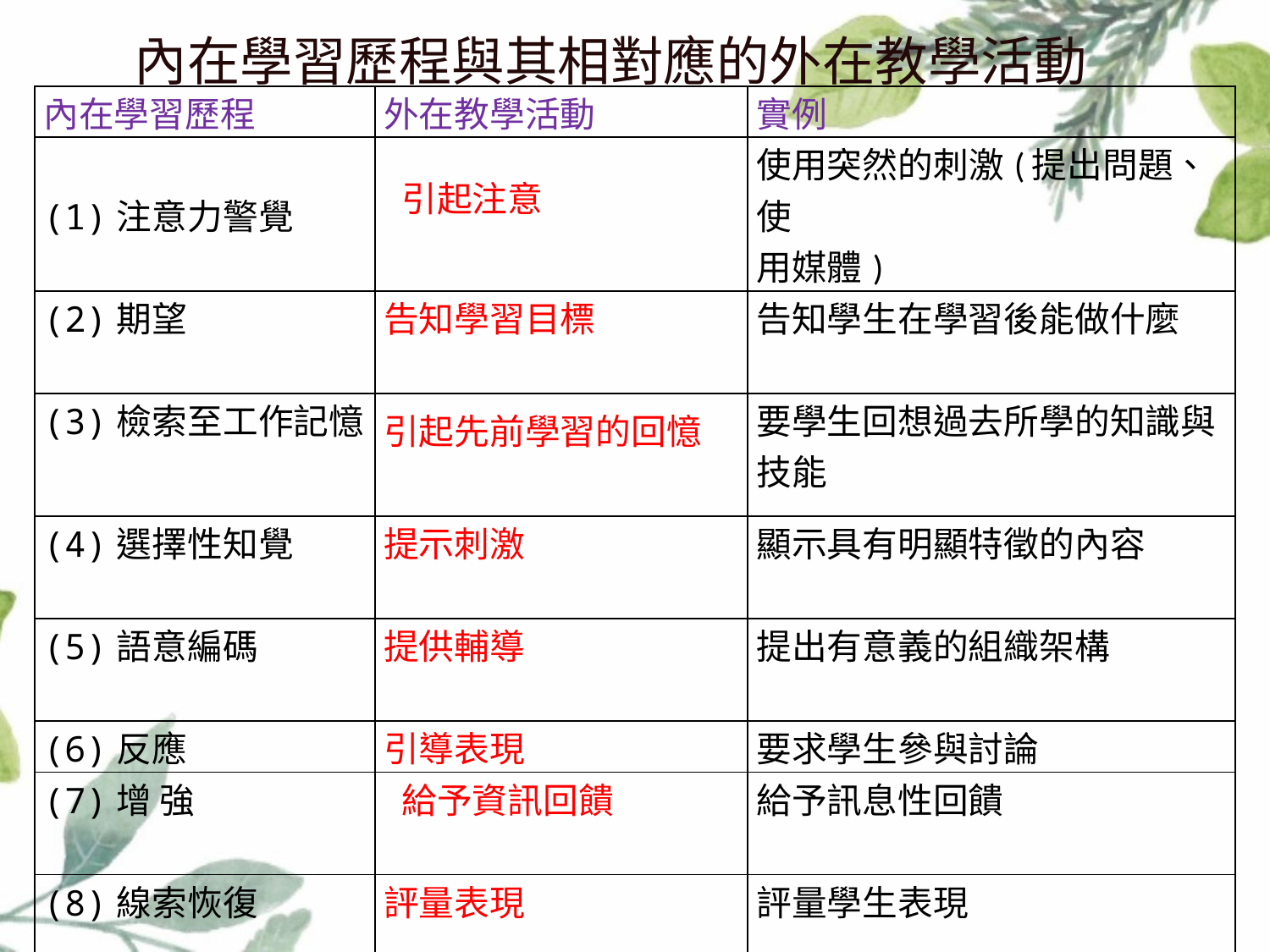

# 內在學習歷程與其相對應的外在教學活動
| 內在學習歷程 | 外在教學活動 | 實例 |
| --- | --- | --- |
| (1)注意力警覺 | 引起注意 | 使用突然的刺激(提出問題、使 用媒體) |
| (2)期望 | 告知學習目標 | 告知學生在學習後能做什麼 |
| (3)檢索至工作記憶 | 引起先前學習的回憶 | 要學生回想過去所學的知識與 技能 |
| (4)選擇性知覺 | 提示刺激 | 顯示具有明顯特徵的內容 |
| (5)語意編碼 | 提供輔導 | 提出有意義的組織架構 |
| (6)反應 | 引導表現 | 要求學生參與討論 |
| (7)增 強 | 給予資訊回饋 | 給予訊息性回饋 |
| (8)線索恢復 | 評量表現 | 評量學生表現 |
| (9)類化 | 增進學習保存率和遷移 | 設計類似情境做學習或複習本單元 |